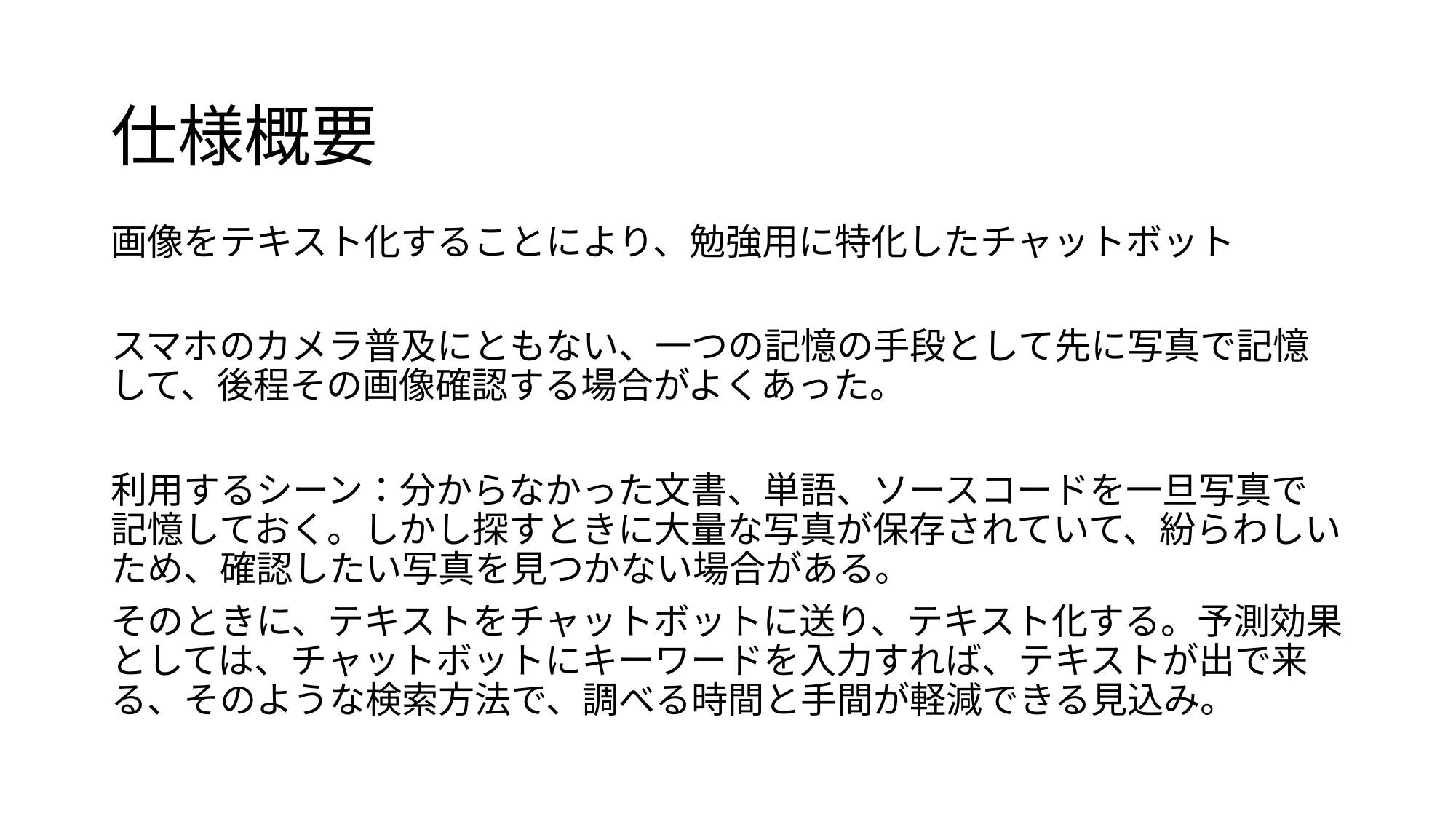

# 仕様概要
画像をテキスト化することにより、勉強用に特化したチャットボット

スマホのカメラ普及にともない、一つの記憶の手段として先に写真で記憶して、後程その画像確認する場合がよくあった。

利用するシーン：分からなかった文書、単語、ソースコードを一旦写真で記憶しておく。しかし探すときに大量な写真が保存されていて、紛らわしいため、確認したい写真を見つかない場合がある。
そのときに、テキストをチャットボットに送り、テキスト化する。予測効果としては、チャットボットにキーワードを入力すれば、テキストが出で来る、そのような検索方法で、調べる時間と手間が軽減できる見込み。